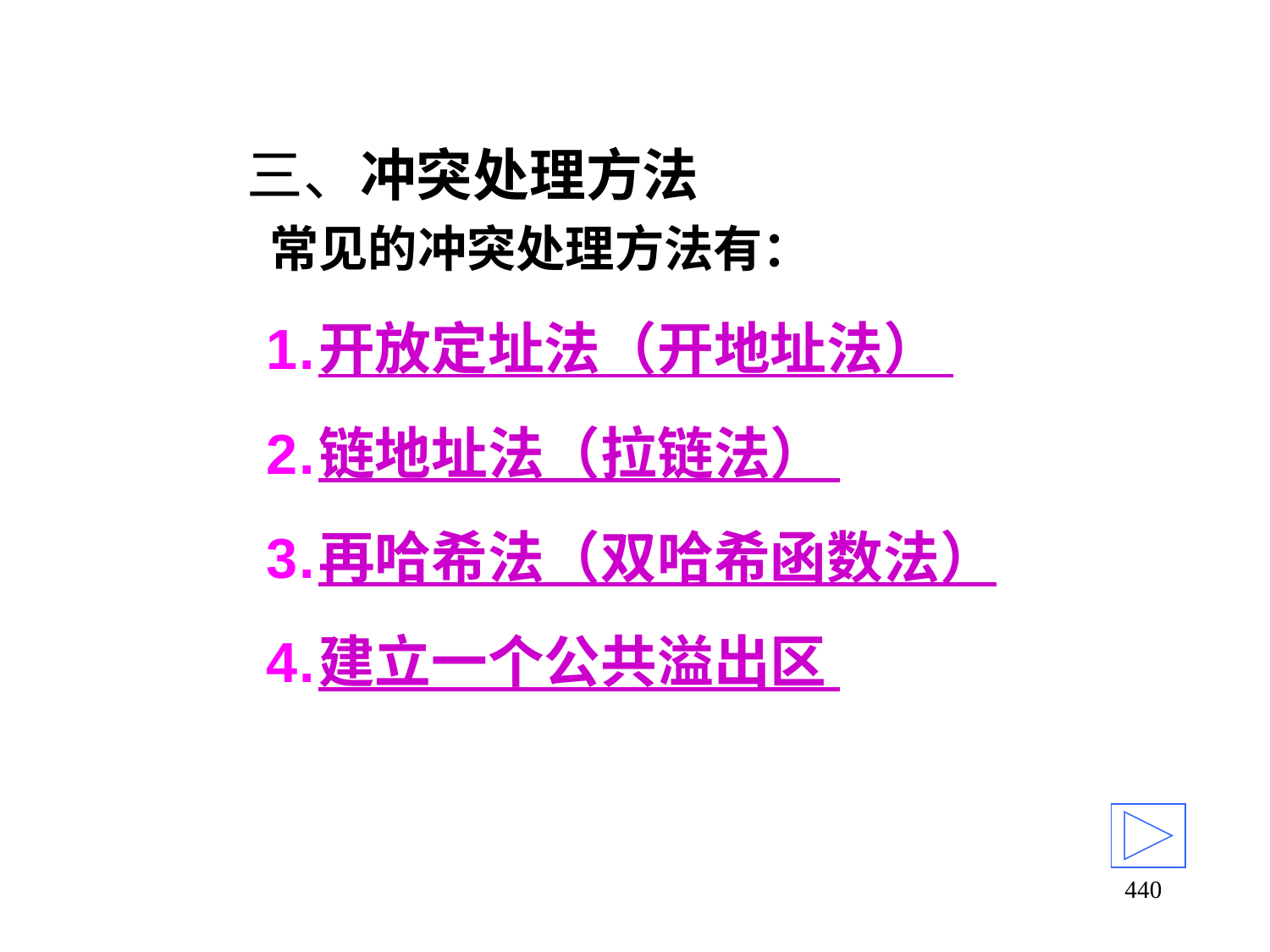

# 三、冲突处理方法
常见的冲突处理方法有：
开放定址法（开地址法）
链地址法（拉链法）
再哈希法（双哈希函数法）
建立一个公共溢出区

440